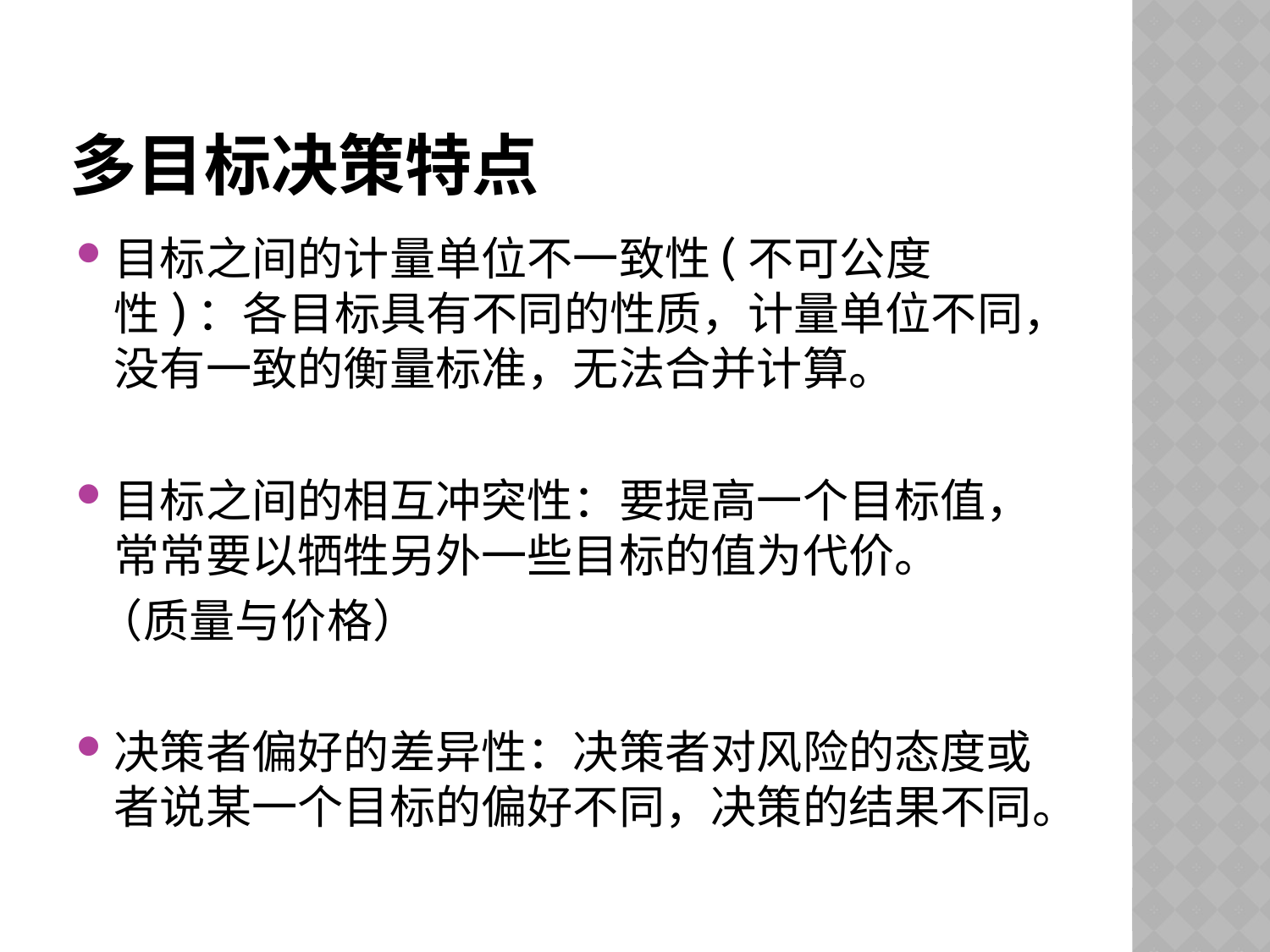

# 多目标决策特点
目标之间的计量单位不一致性(不可公度性)：各目标具有不同的性质，计量单位不同，没有一致的衡量标准，无法合并计算。

目标之间的相互冲突性：要提高一个目标值，常常要以牺牲另外一些目标的值为代价。
 （质量与价格）

决策者偏好的差异性：决策者对风险的态度或者说某一个目标的偏好不同，决策的结果不同。